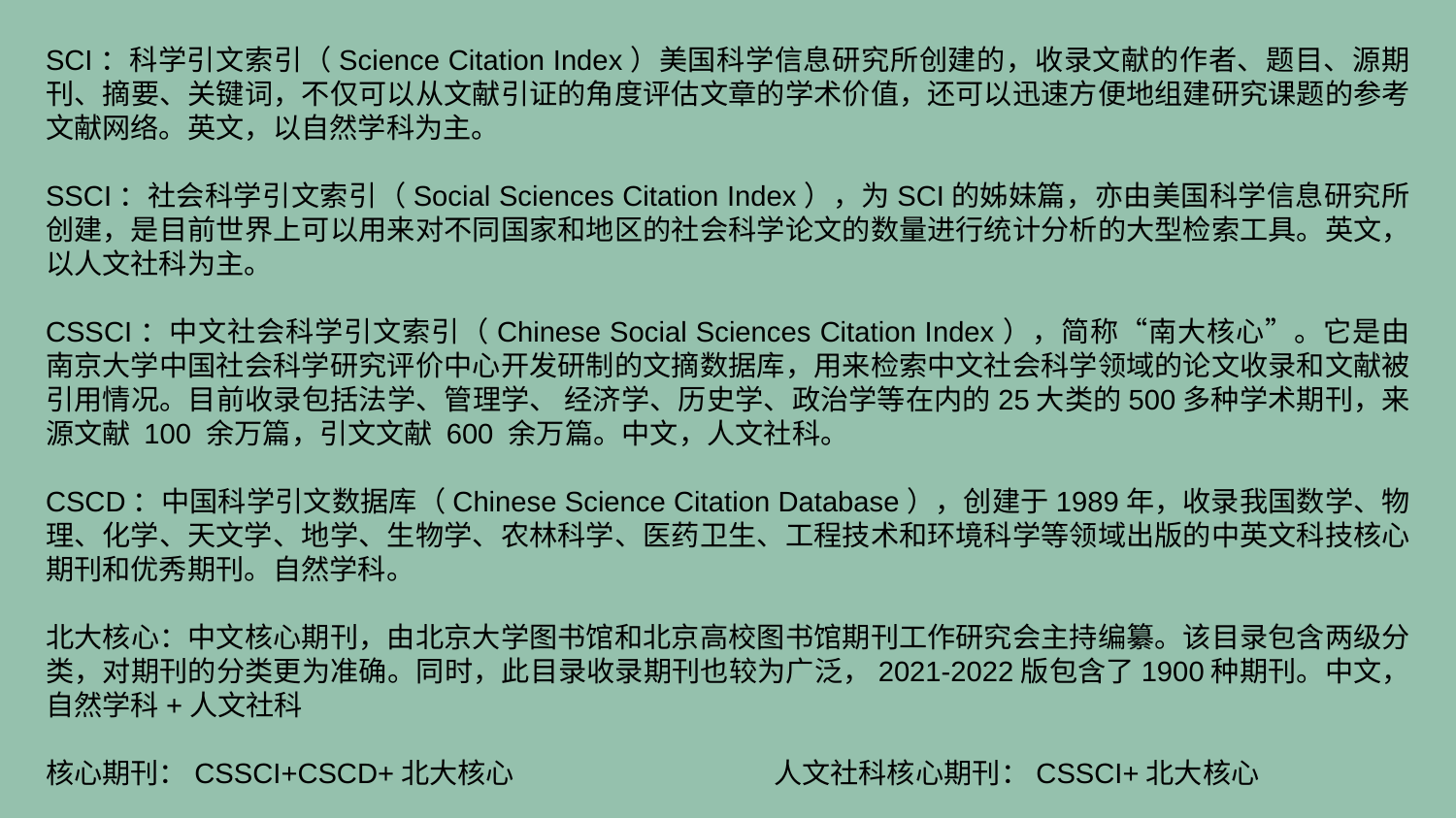

SCI：科学引文索引（Science Citation Index）美国科学信息研究所创建的，收录文献的作者、题目、源期刊、摘要、关键词，不仅可以从文献引证的角度评估文章的学术价值，还可以迅速方便地组建研究课题的参考文献网络。英文，以自然学科为主。

SSCI：社会科学引文索引（Social Sciences Citation Index），为SCI的姊妹篇，亦由美国科学信息研究所创建，是目前世界上可以用来对不同国家和地区的社会科学论文的数量进行统计分析的大型检索工具。英文，以人文社科为主。

CSSCI：中文社会科学引文索引（Chinese Social Sciences Citation Index），简称“南大核心”。它是由南京大学中国社会科学研究评价中心开发研制的文摘数据库，用来检索中文社会科学领域的论文收录和文献被引用情况。目前收录包括法学、管理学、 经济学、历史学、政治学等在内的25大类的500多种学术期刊，来源文献 100 余万篇，引文文献 600 余万篇。中文，人文社科。

CSCD：中国科学引文数据库（Chinese Science Citation Database），创建于1989年，收录我国数学、物理、化学、天文学、地学、生物学、农林科学、医药卫生、工程技术和环境科学等领域出版的中英文科技核心期刊和优秀期刊。自然学科。

北大核心：中文核心期刊，由北京大学图书馆和北京高校图书馆期刊工作研究会主持编纂。该目录包含两级分类，对期刊的分类更为准确。同时，此目录收录期刊也较为广泛，2021-2022版包含了1900种期刊。中文，自然学科+人文社科

核心期刊：CSSCI+CSCD+北大核心		人文社科核心期刊：CSSCI+北大核心